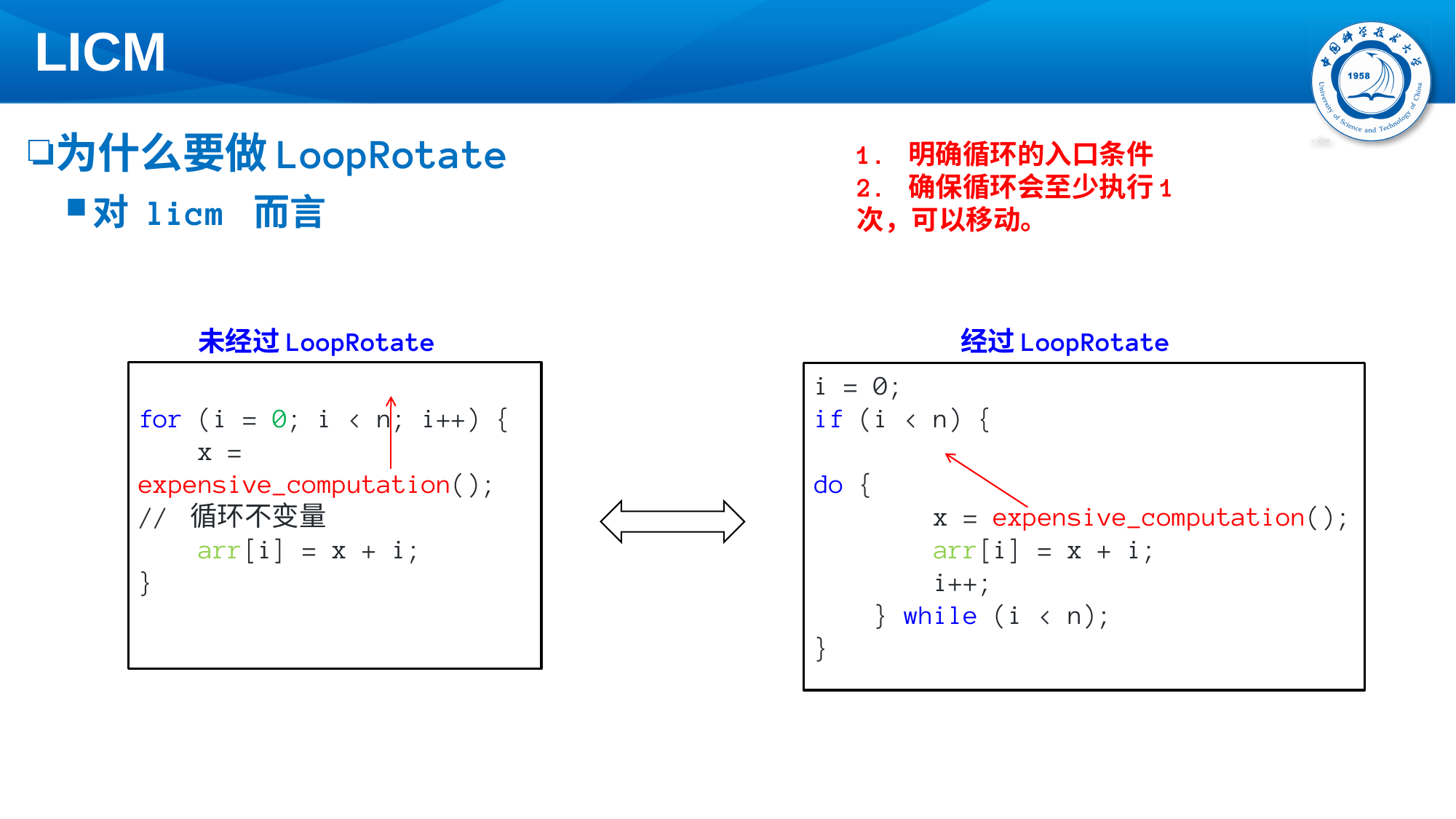

# LICM
为什么要做LoopRotate
对 licm 而言

1. 明确循环的入口条件
2. 确保循环会至少执行1次，可以移动。
未经过LoopRotate
经过LoopRotate

for (i = 0; i < n; i++) {
    x = expensive_computation();  // 循环不变量
    arr[i] = x + i;
}
i = 0;
if (i < n) {

do {
        x = expensive_computation();
        arr[i] = x + i;
        i++;
    } while (i < n);
}